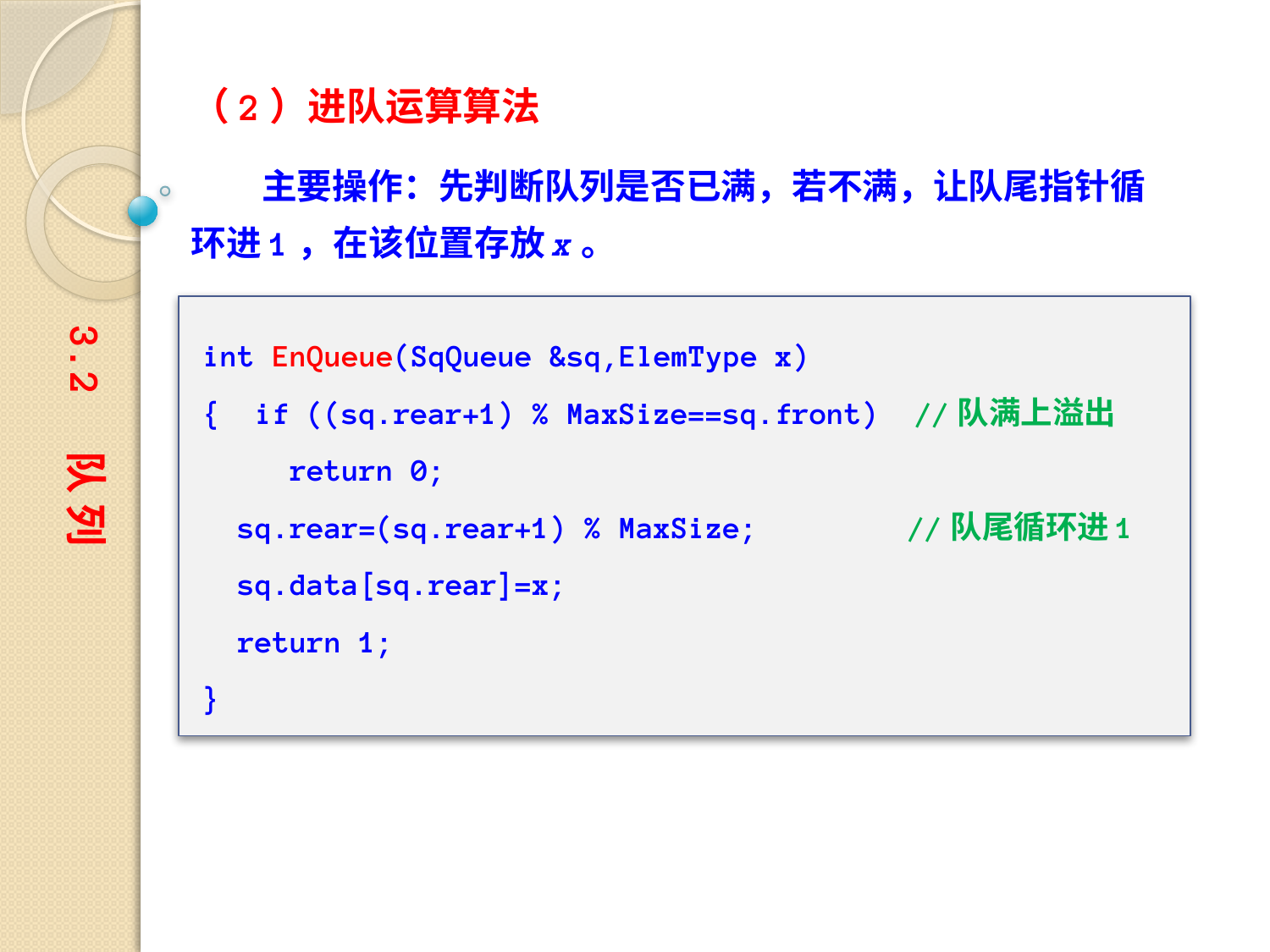

（2）进队运算算法
　　主要操作：先判断队列是否已满，若不满，让队尾指针循环进1，在该位置存放x。
3.2  队 列
int EnQueue(SqQueue &sq,ElemType x)
{  if ((sq.rear+1) % MaxSize==sq.front)  //队满上溢出
     return 0;
  sq.rear=(sq.rear+1) % MaxSize;	    //队尾循环进1
  sq.data[sq.rear]=x;
  return 1;
}